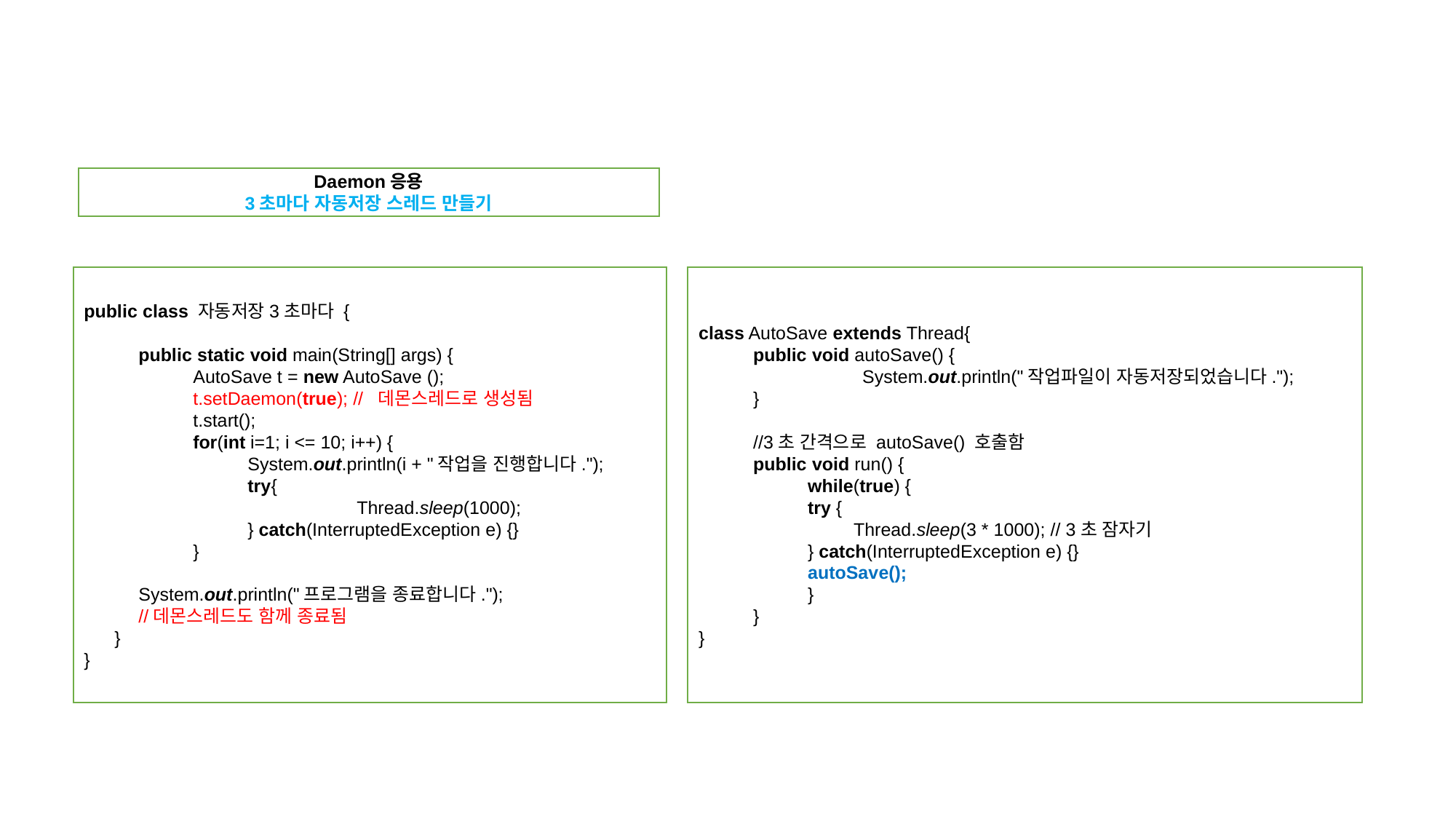

Daemon응용
3초마다 자동저장 스레드 만들기
public class 자동저장3초마다 {

public static void main(String[] args) {
AutoSave t = new AutoSave ();
t.setDaemon(true); //  데몬스레드로 생성됨
t.start();
for(int i=1; i <= 10; i++) {
System.out.println(i + "작업을 진행합니다.");
try{
	Thread.sleep(1000);
} catch(InterruptedException e) {}
}
System.out.println("프로그램을 종료합니다.");
//데몬스레드도 함께 종료됨
      }
}
class AutoSave extends Thread{
public void autoSave() {
	System.out.println("작업파일이 자동저장되었습니다.");
}

//3초 간격으로 autoSave() 호출함
public void run() {
while(true) {
try {
         Thread.sleep(3 * 1000); // 3초 잠자기
} catch(InterruptedException e) {}
autoSave();
}
}
}